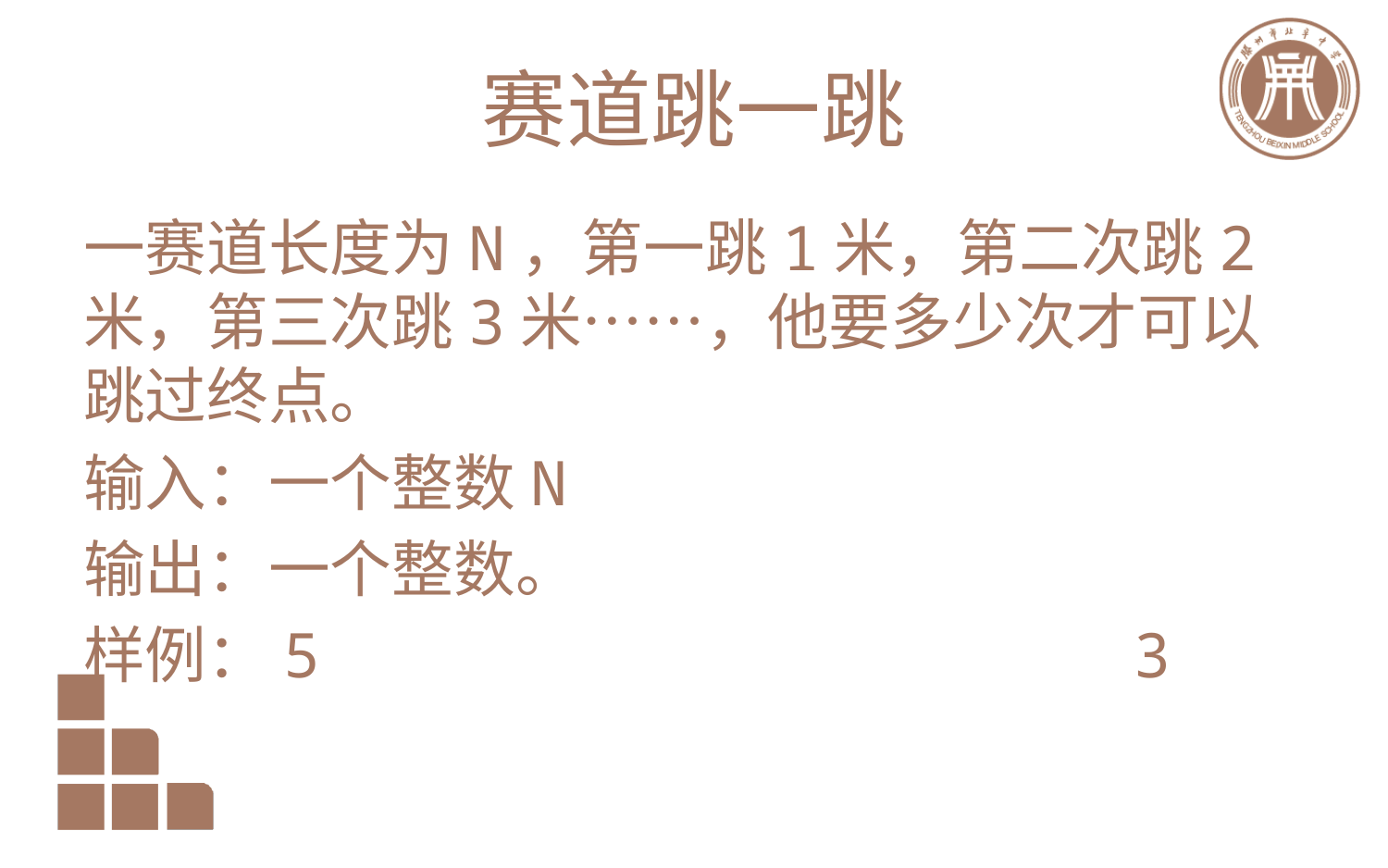

# 赛道跳一跳
一赛道长度为N，第一跳1米，第二次跳2米，第三次跳3米……，他要多少次才可以跳过终点。
输入：一个整数N
输出：一个整数。
样例：5                      3